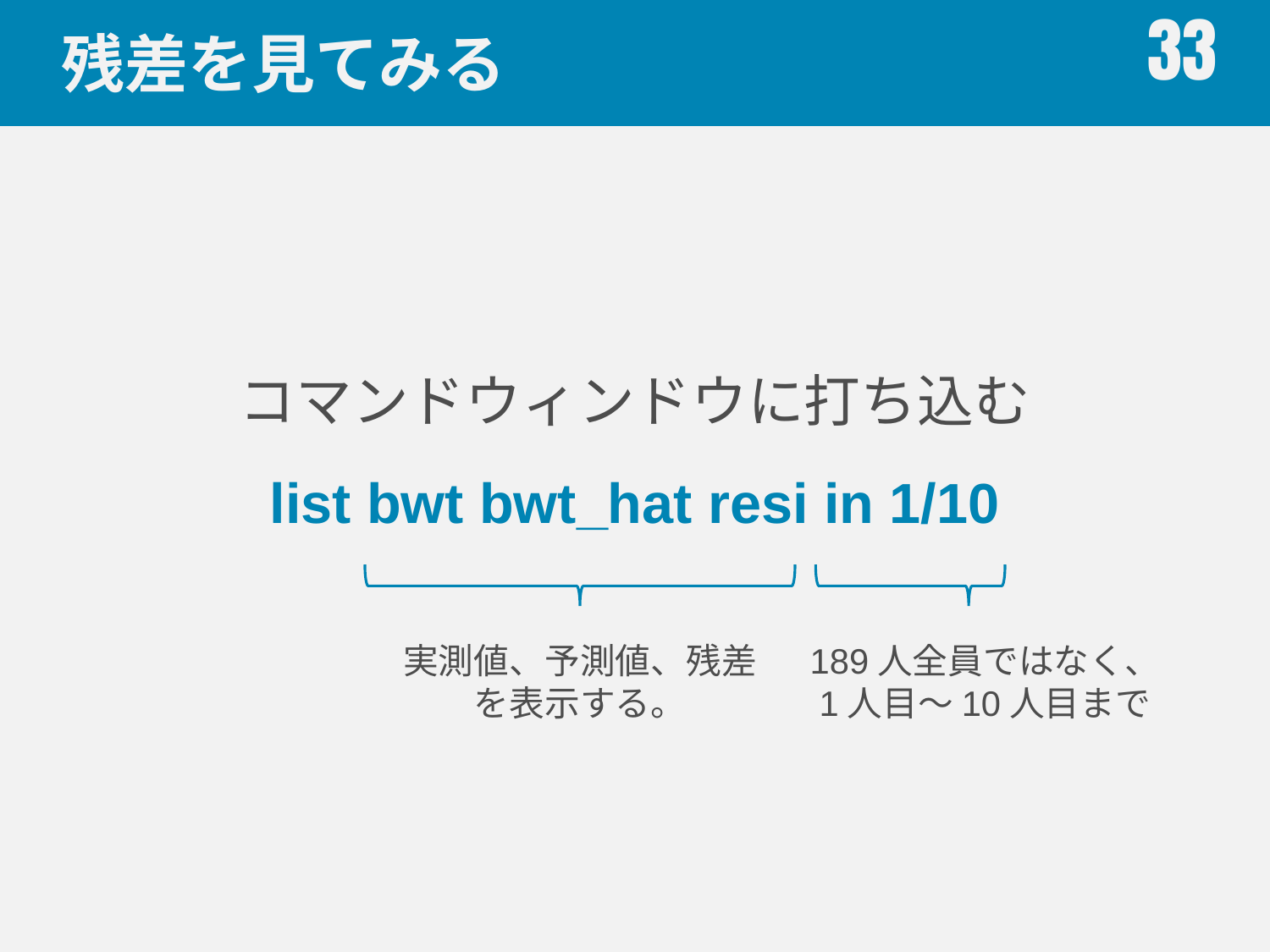

# 残差を見てみる
 33

コマンドウィンドウに打ち込む
list bwt bwt_hat resi in 1/10

189人全員ではなく、
1人目～10人目まで

実測値、予測値、残差
を表示する。